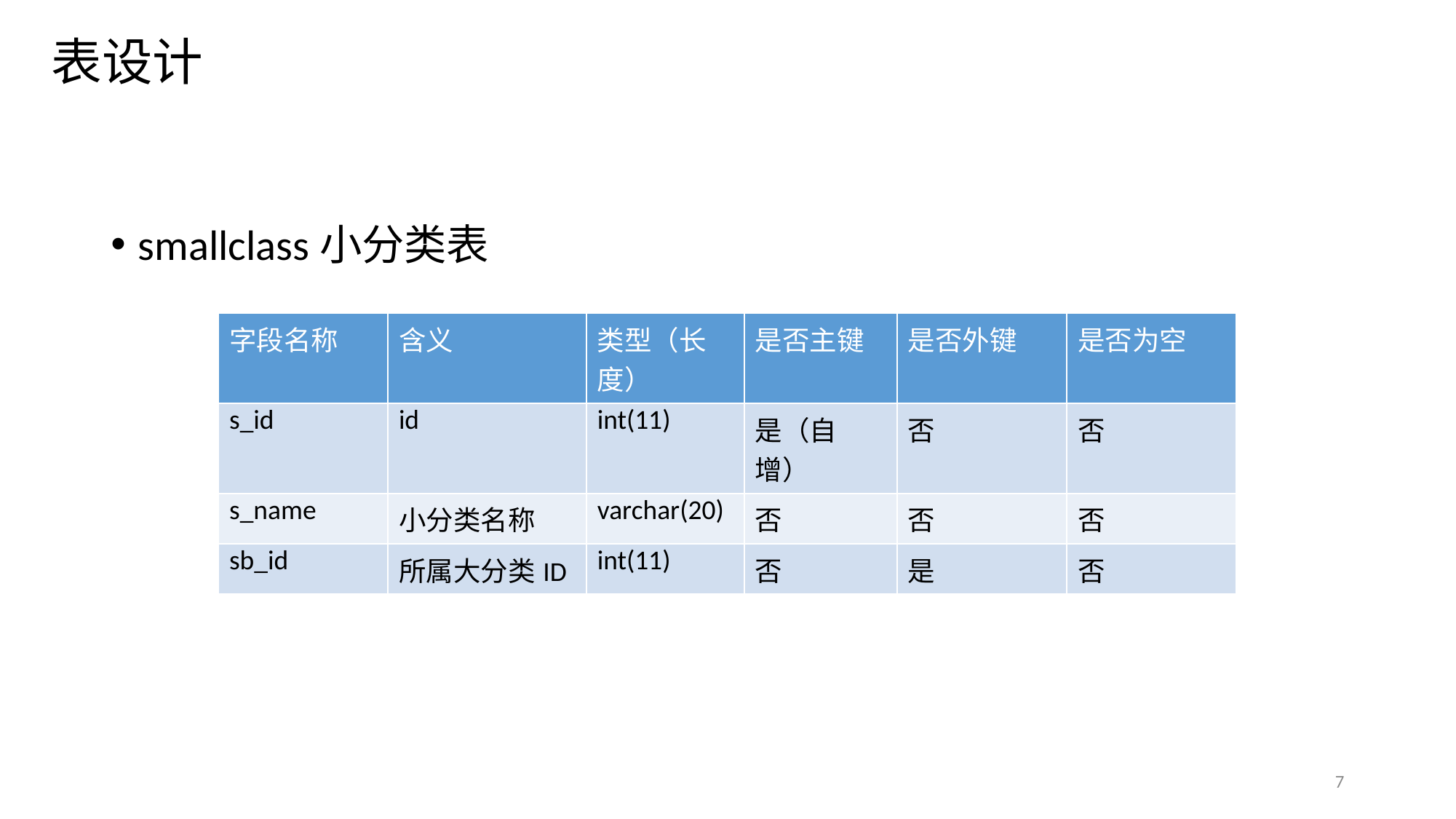

# 表设计
smallclass小分类表

| 字段名称 | 含义 | 类型（长度） | 是否主键 | 是否外键 | 是否为空 |
| --- | --- | --- | --- | --- | --- |
| s\_id | id | int(11) | 是（自增） | 否 | 否 |
| s\_name | 小分类名称 | varchar(20) | 否 | 否 | 否 |
| sb\_id | 所属大分类ID | int(11) | 否 | 是 | 否 |
7